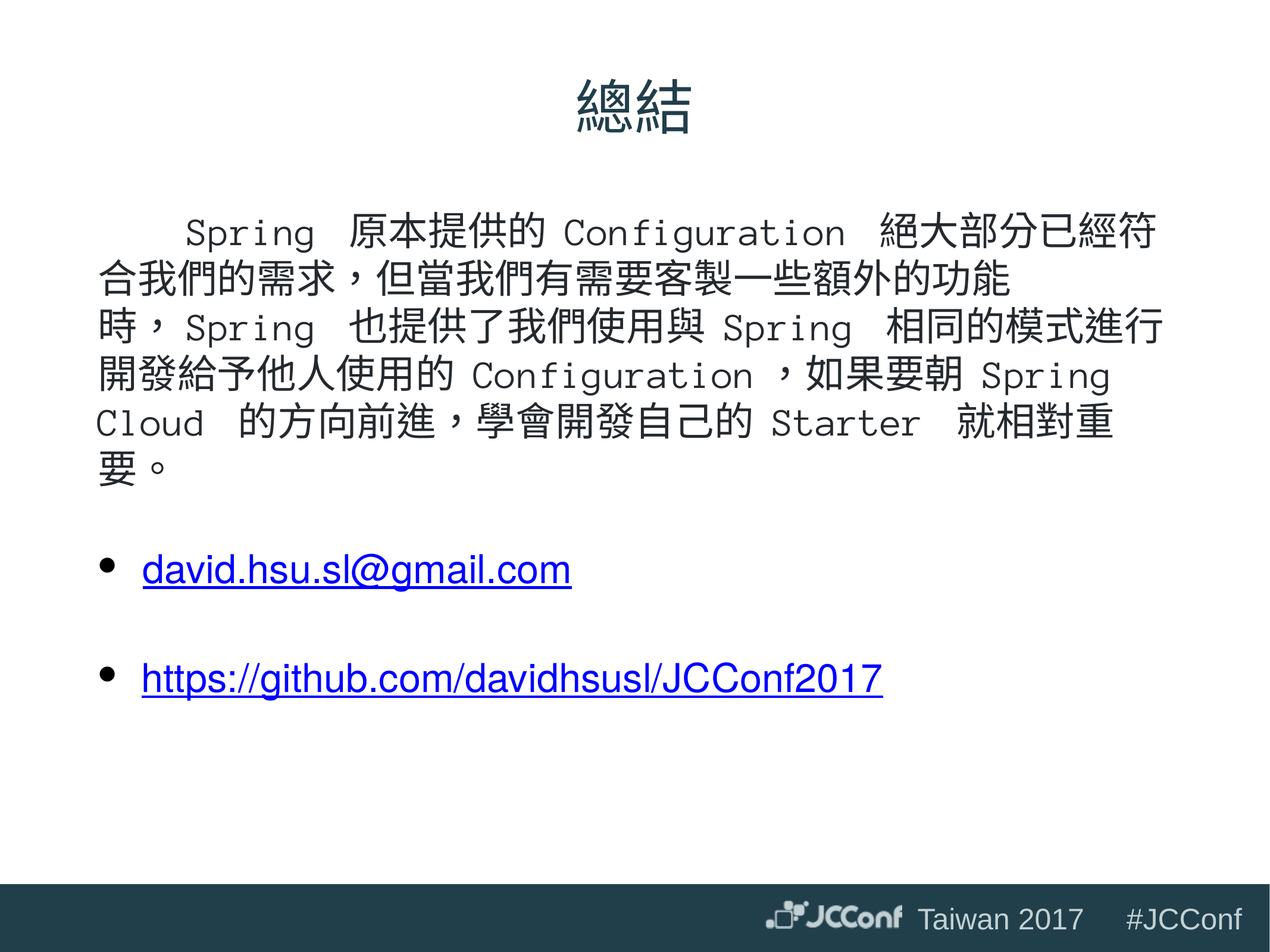

# 總結
	Spring 原本提供的 Configuration 絕大部分已經符合我們的需求，但當我們有需要客製一些額外的功能時，Spring 也提供了我們使用與 Spring 相同的模式進行開發給予他人使用的 Configuration，如果要朝 Spring Cloud 的方向前進，學會開發自己的 Starter 就相對重要。
david.hsu.sl@gmail.com
https://github.com/davidhsusl/JCConf2017